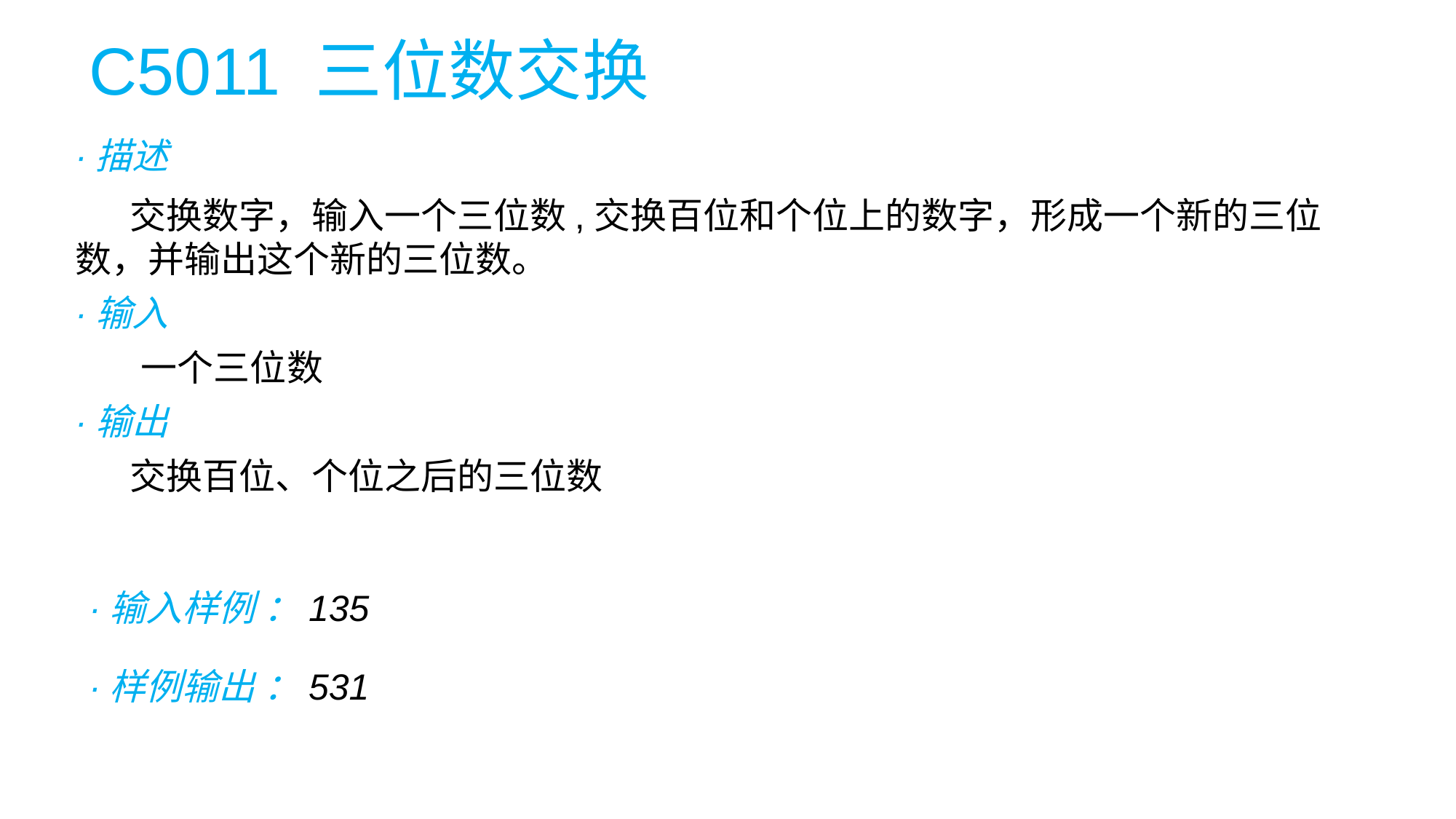

# C5011 三位数交换
·描述
交换数字，输入一个三位数,交换百位和个位上的数字，形成一个新的三位数，并输出这个新的三位数。
·输入
       一个三位数
·输出
交换百位、个位之后的三位数
·输入样例 ：135
·样例输出 ：531